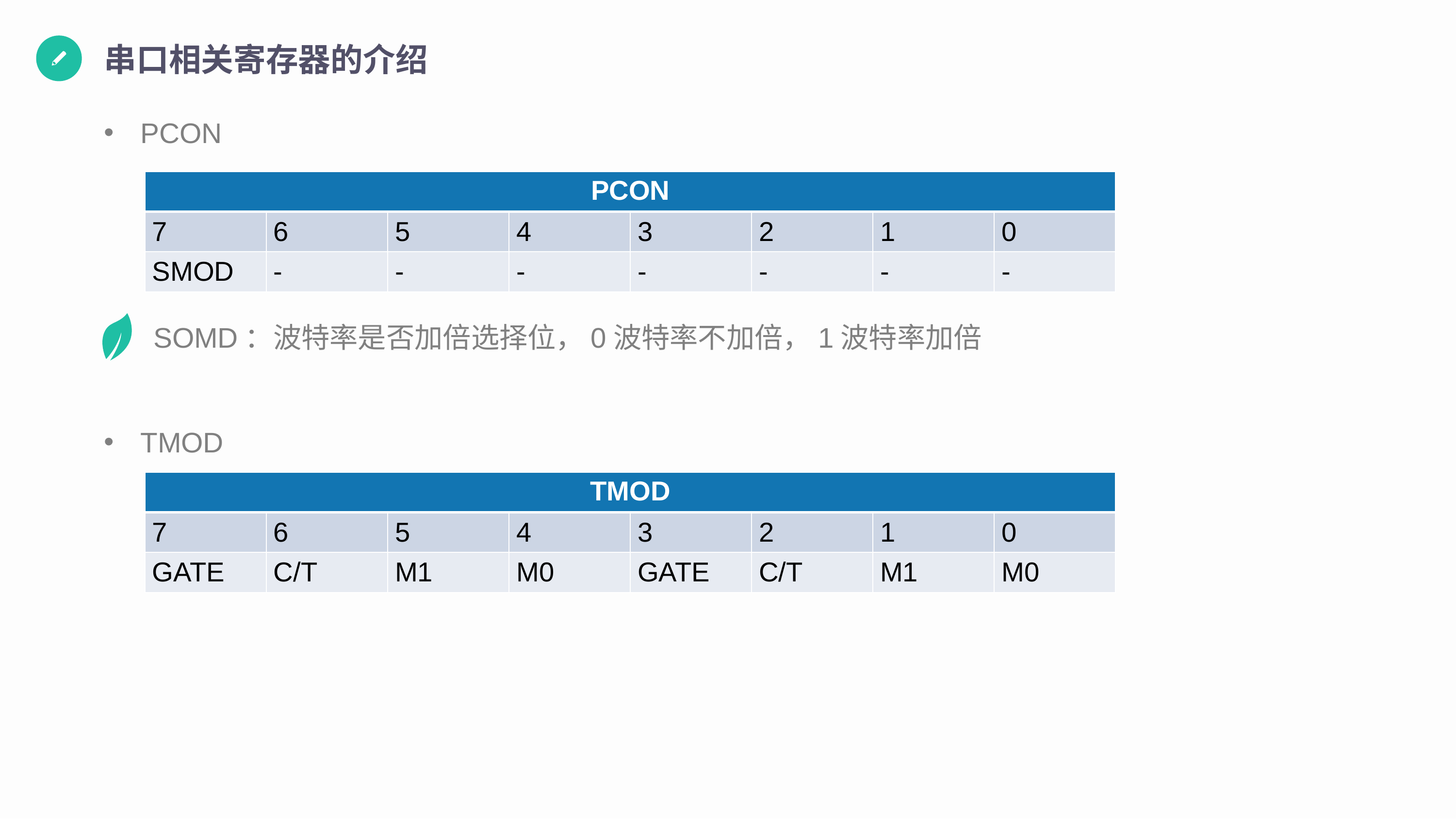

串口相关寄存器的介绍

PCON
| PCON |  |  |  |  |  |  |  |
| --- | --- | --- | --- | --- | --- | --- | --- |
| 7 | 6 | 5 | 4 | 3 | 2 | 1 | 0 |
| SMOD | - | - | - | - | - | - | - |

SOMD：波特率是否加倍选择位，0波特率不加倍，1波特率加倍
TMOD
| TMOD |  |  |  |  |  |  |  |
| --- | --- | --- | --- | --- | --- | --- | --- |
| 7 | 6 | 5 | 4 | 3 | 2 | 1 | 0 |
| GATE | C/T | M1 | M0 | GATE | C/T | M1 | M0 |